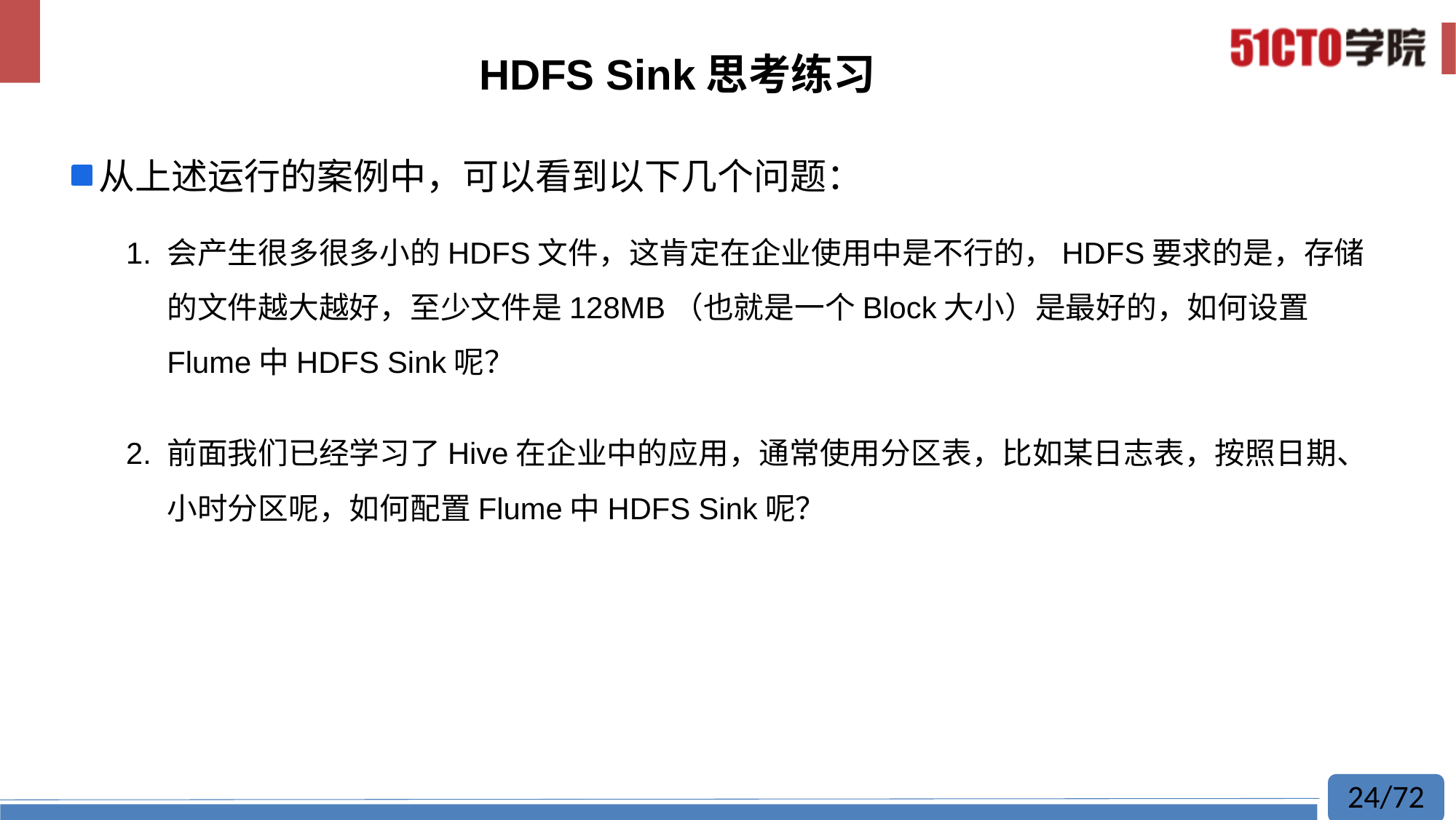

# HDFS Sink思考练习
从上述运行的案例中，可以看到以下几个问题：
会产生很多很多小的HDFS文件，这肯定在企业使用中是不行的，HDFS要求的是，存储的文件越大越好，至少文件是128MB（也就是一个Block大小）是最好的，如何设置Flume中HDFS Sink呢？
前面我们已经学习了Hive在企业中的应用，通常使用分区表，比如某日志表，按照日期、小时分区呢，如何配置Flume中HDFS Sink呢？